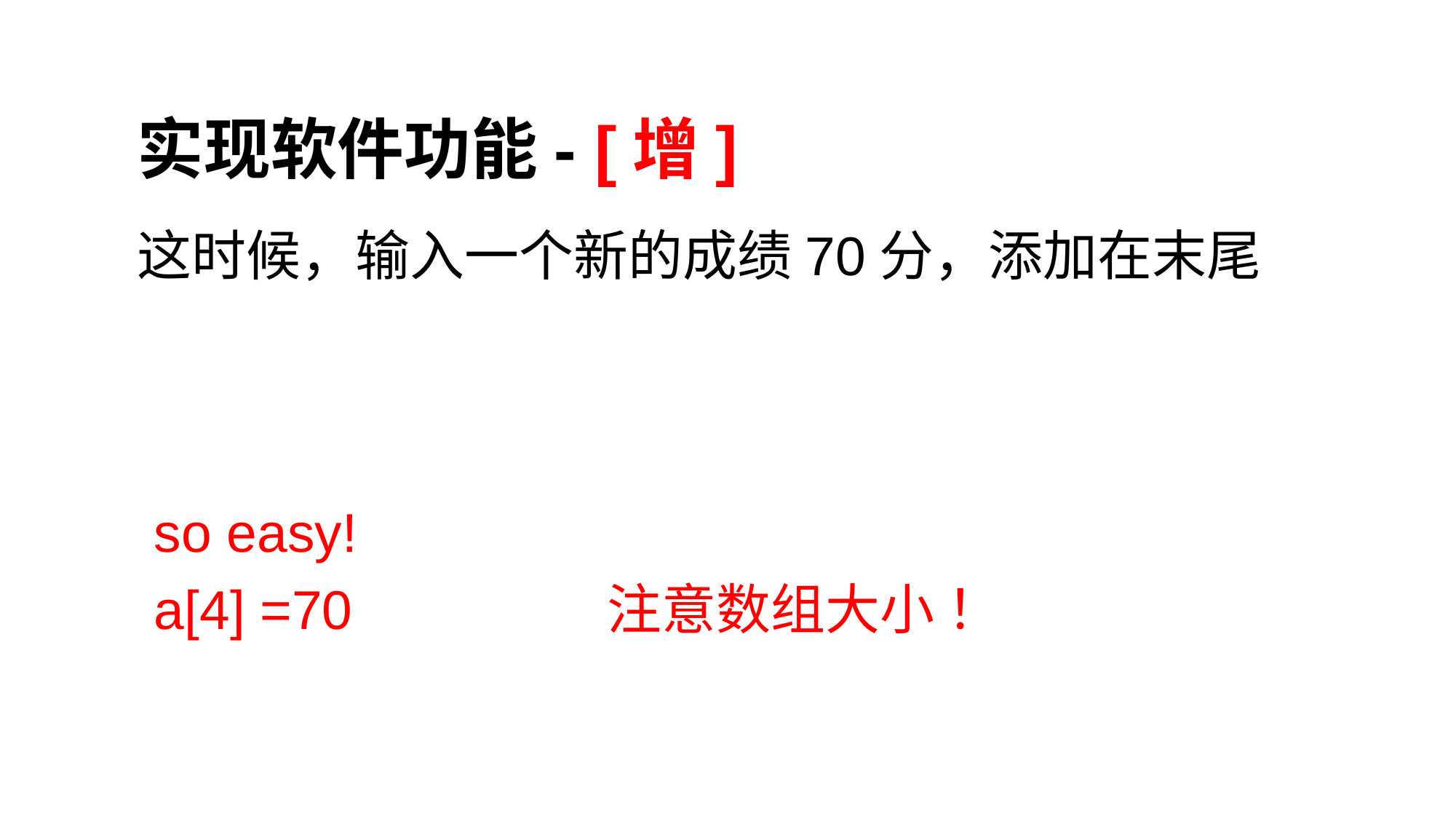

# 实现软件功能- [增]
这时候，输入一个新的成绩70分，添加在末尾
so easy!
a[4] =70
注意数组大小 ！